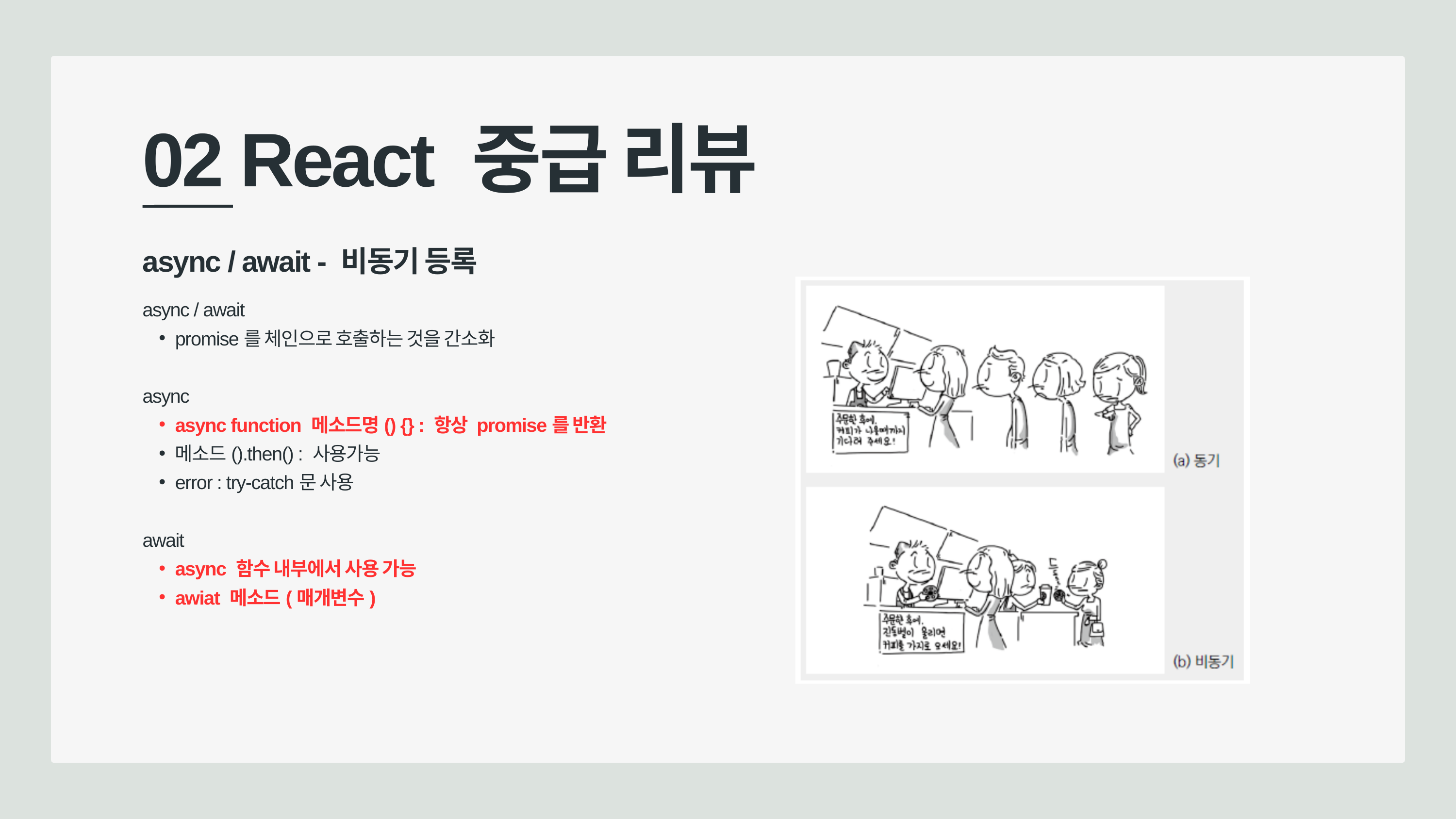

02 React 중급 리뷰

async / await - 비동기 등록

async / await
promise를 체인으로 호출하는 것을 간소화

async
async function 메소드명() {} : 항상 promise를 반환
메소드().then() : 사용가능
error : try-catch문 사용

await
async 함수 내부에서 사용 가능
awiat 메소드(매개변수)